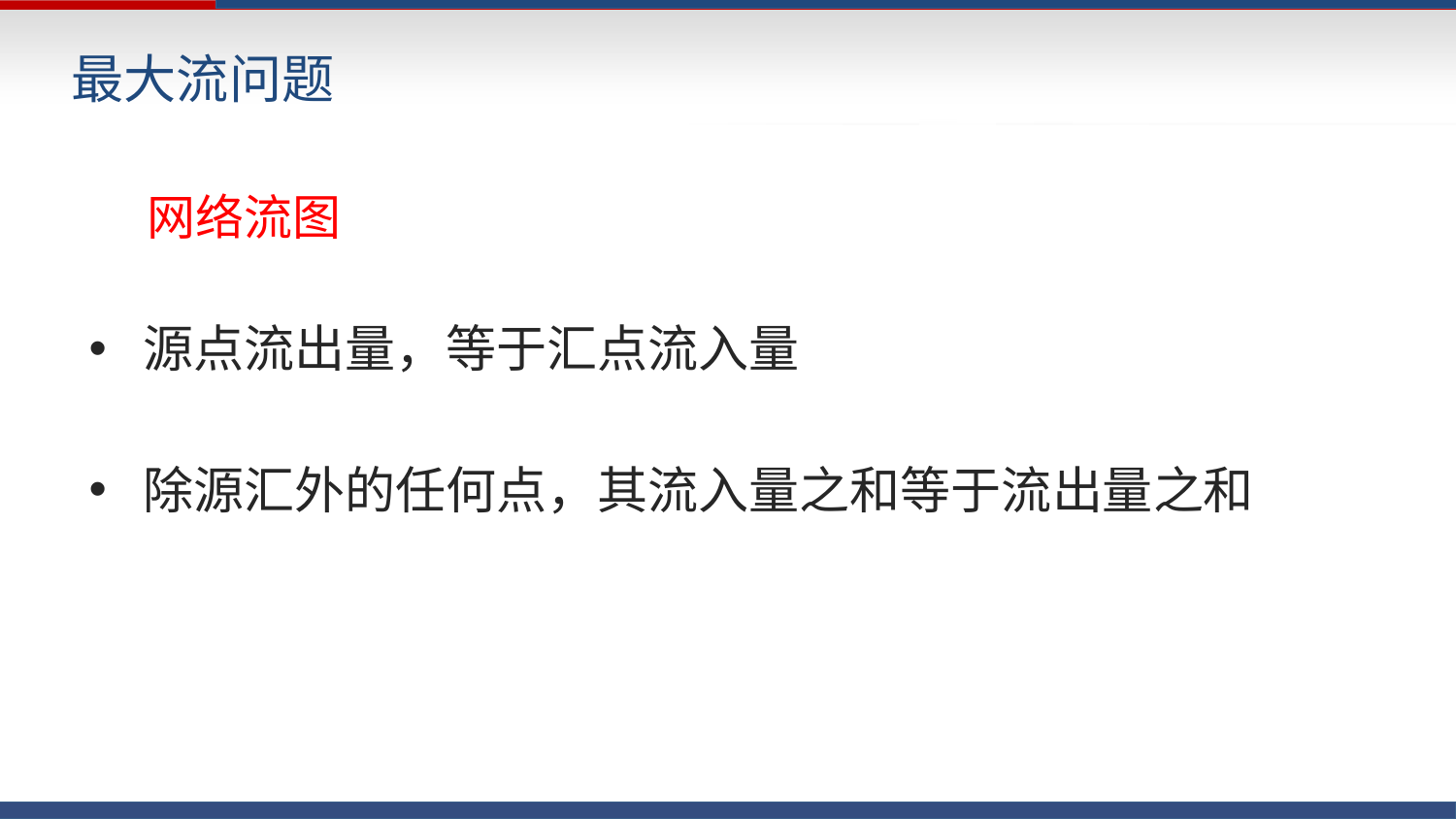

# 最大流问题

源点流出量，等于汇点流入量

除源汇外的任何点，其流入量之和等于流出量之和
网络流图